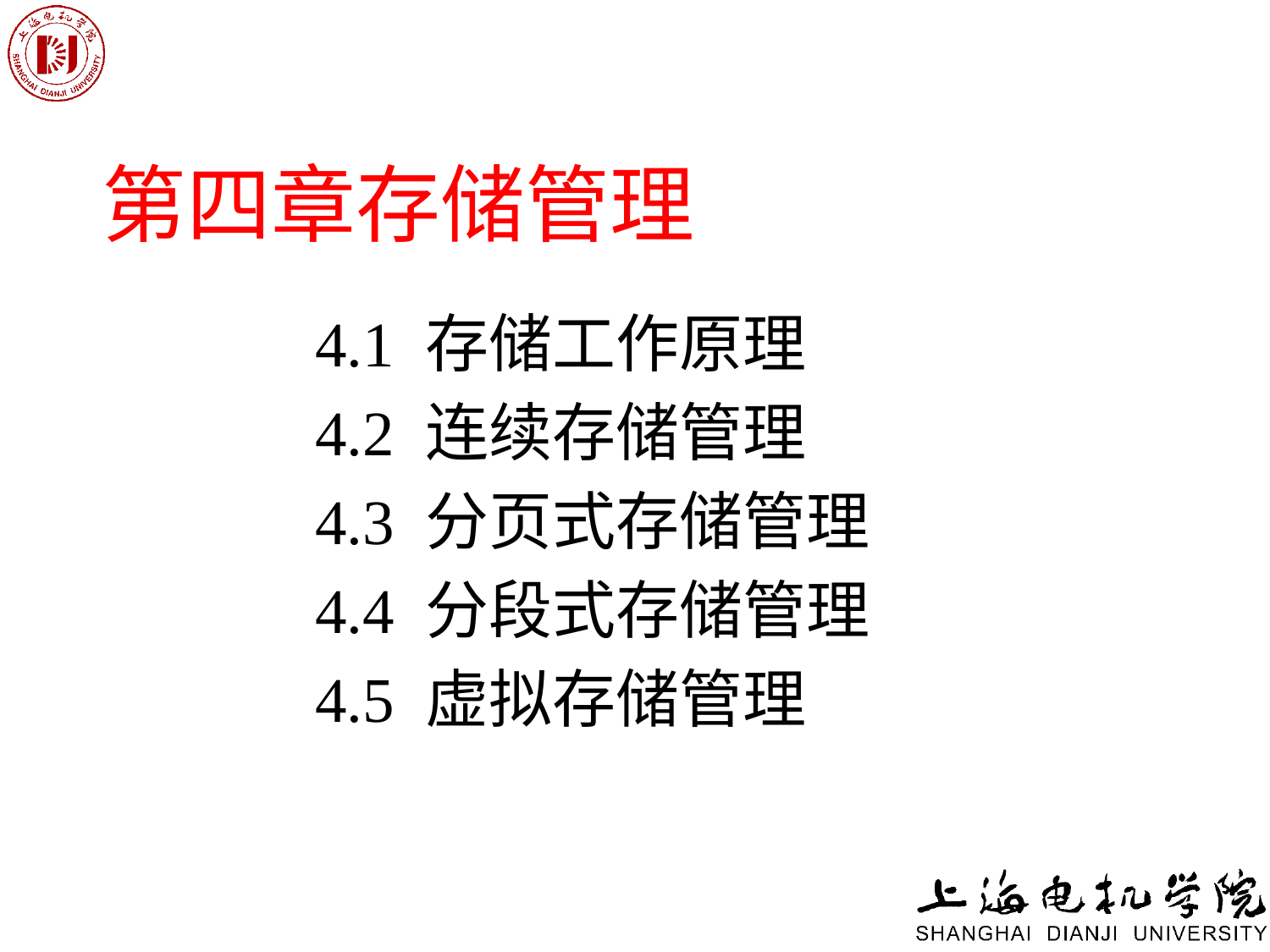

第四章存储管理
4.1 存储工作原理
4.2 连续存储管理
4.3 分页式存储管理
4.4 分段式存储管理
4.5 虚拟存储管理